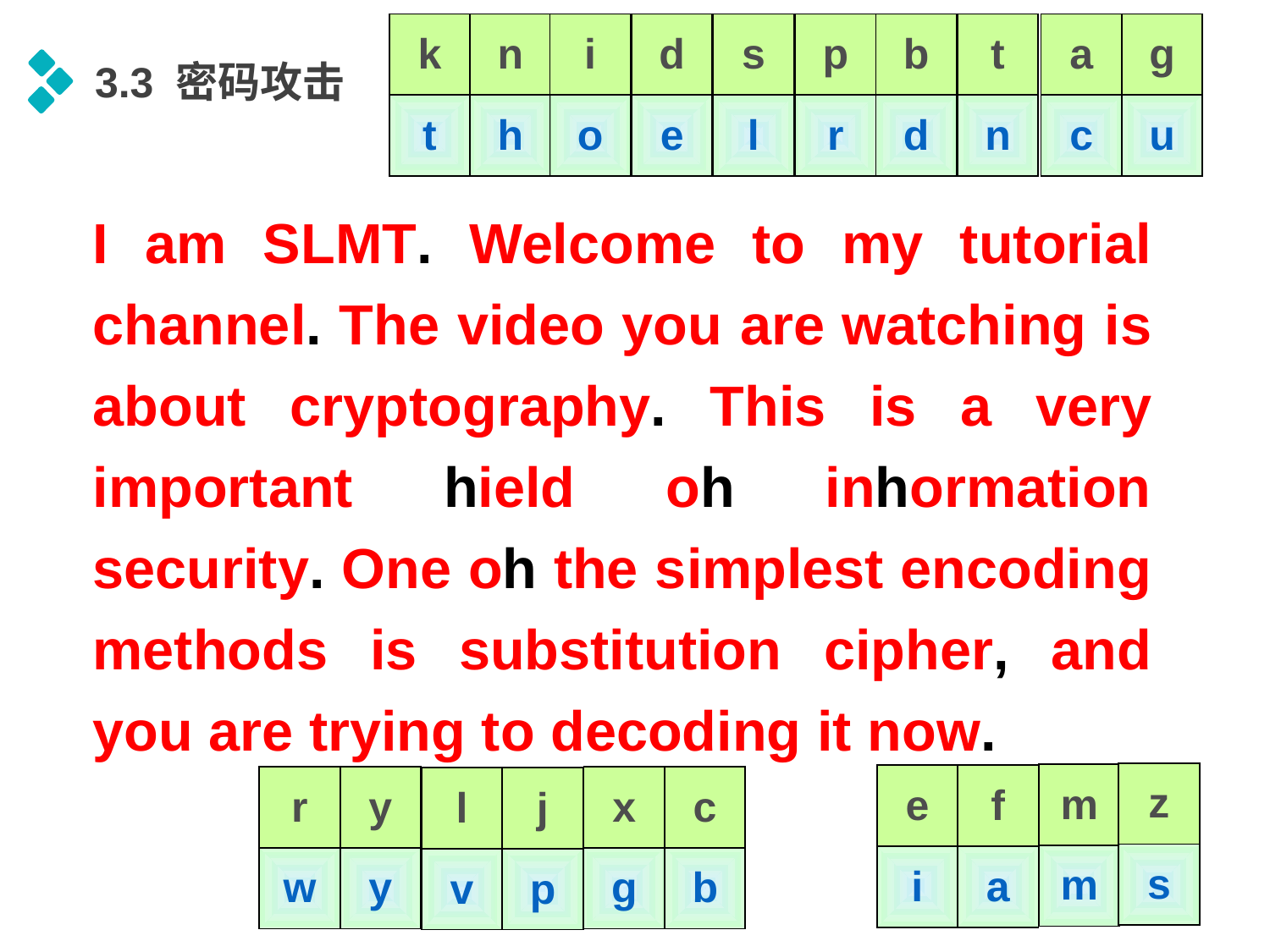

| k | n |
| --- | --- |
| t | h |
| i |
| --- |
| o |
| d |
| --- |
| e |
| s |
| --- |
| l |
| p | b |
| --- | --- |
| r | d |
| t |
| --- |
| n |
| a | g |
| --- | --- |
| c | u |

3.3 密码攻击

I am SLMT. Welcome to my tutorial channel. The video you are watching is about cryptography. This is a very important hield oh inhormation security. One oh the simplest encoding methods is substitution cipher, and you are trying to decoding it now.
| z |
| --- |
| s |
| m |
| --- |
| m |
| e | f |
| --- | --- |
| i | a |
| r | y |
| --- | --- |
| w | y |
| x | c |
| --- | --- |
| g | b |
| l | j |
| --- | --- |
| v | p |